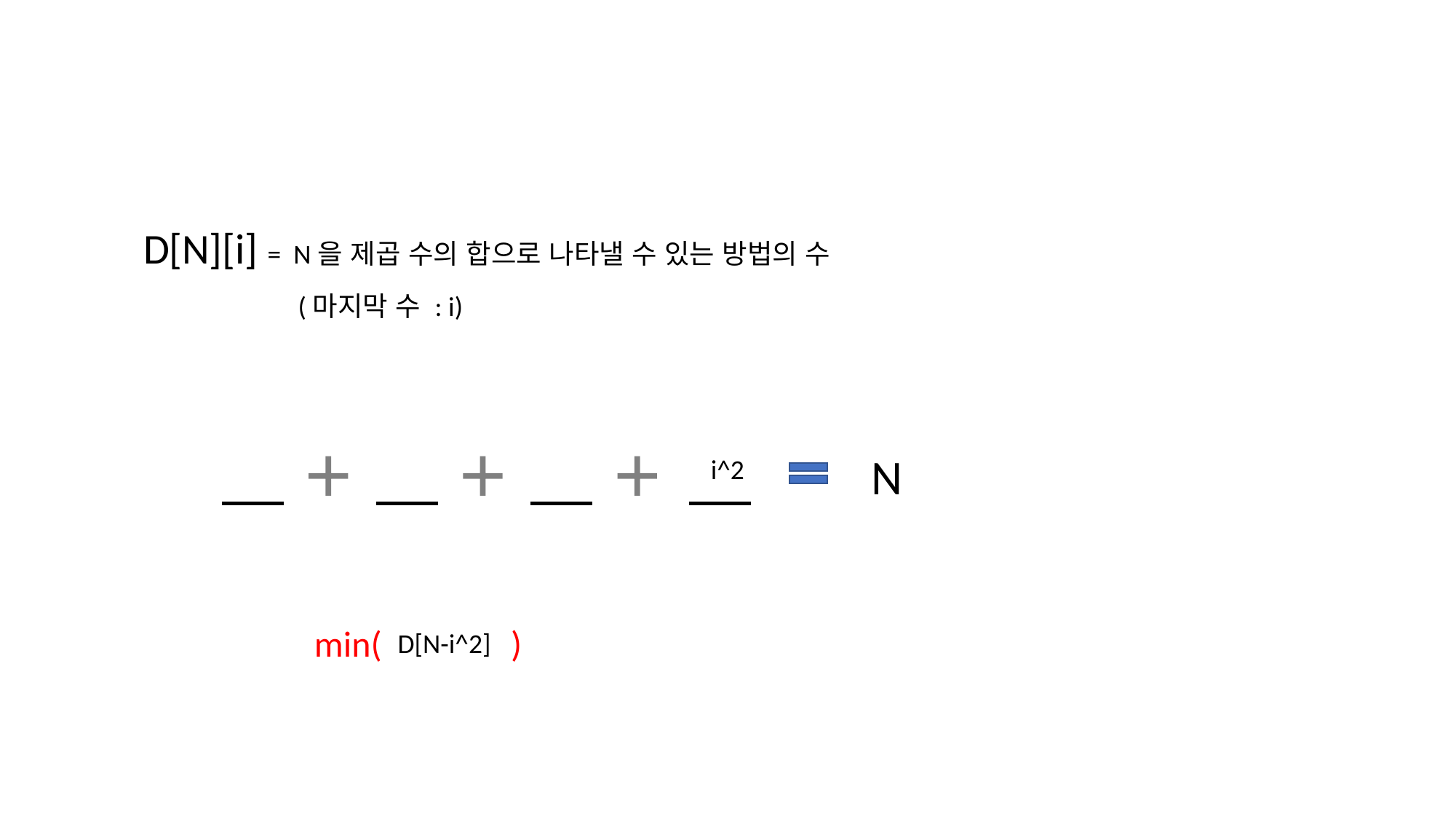

D[N][i] =  N을 제곱 수의 합으로 나타낼 수 있는 방법의 수
                         (마지막 수 : i)
N
i^2

min(
)
D[N-i^2]